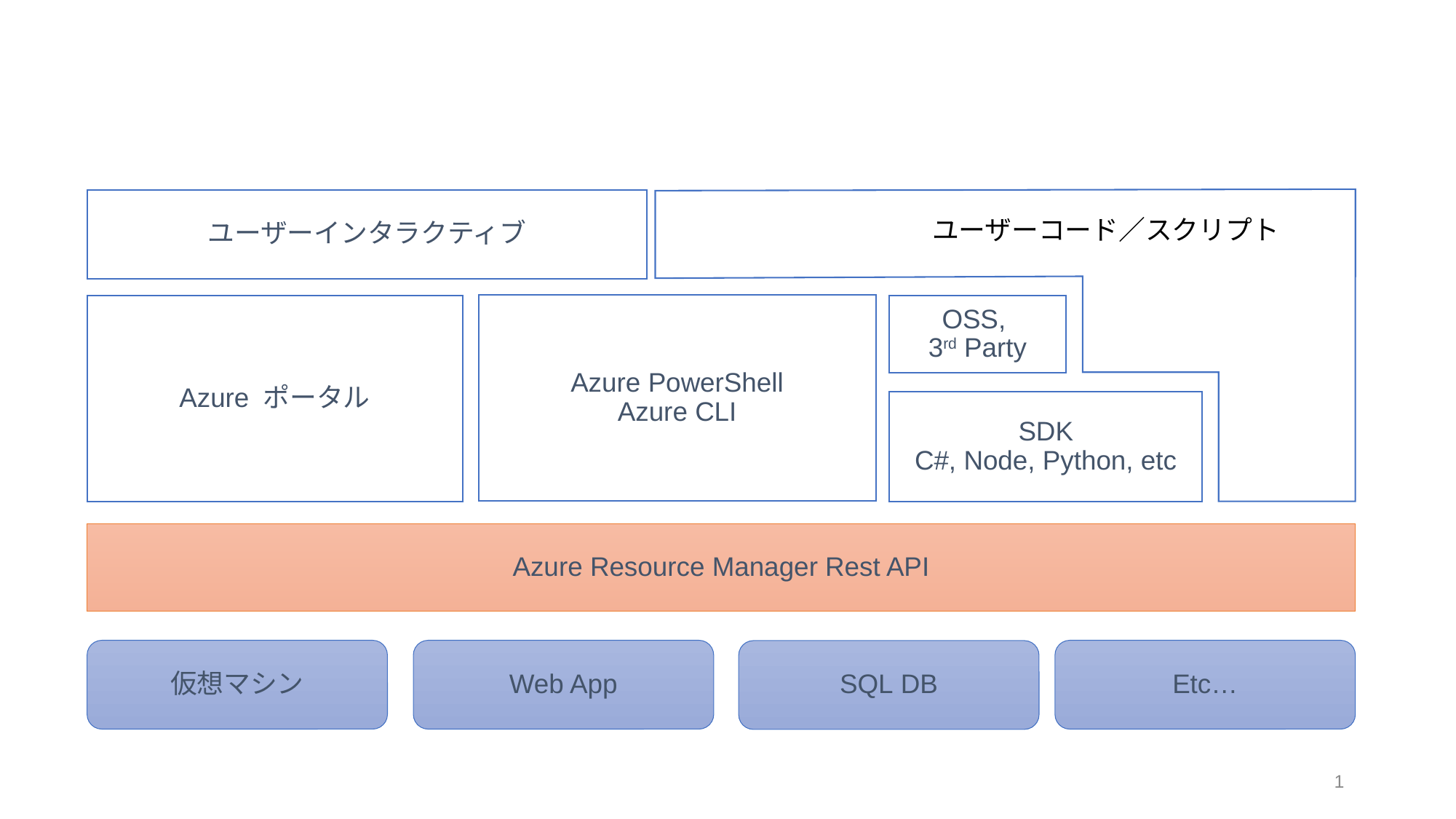

ユーザーインタラクティブ
ユーザーコード／スクリプト
Azure PowerShell
Azure CLI
OSS,
3rd Party
Azure ポータル
SDK
C#, Node, Python, etc
Azure Resource Manager Rest API
仮想マシン
Web App
Etc…
SQL DB
1